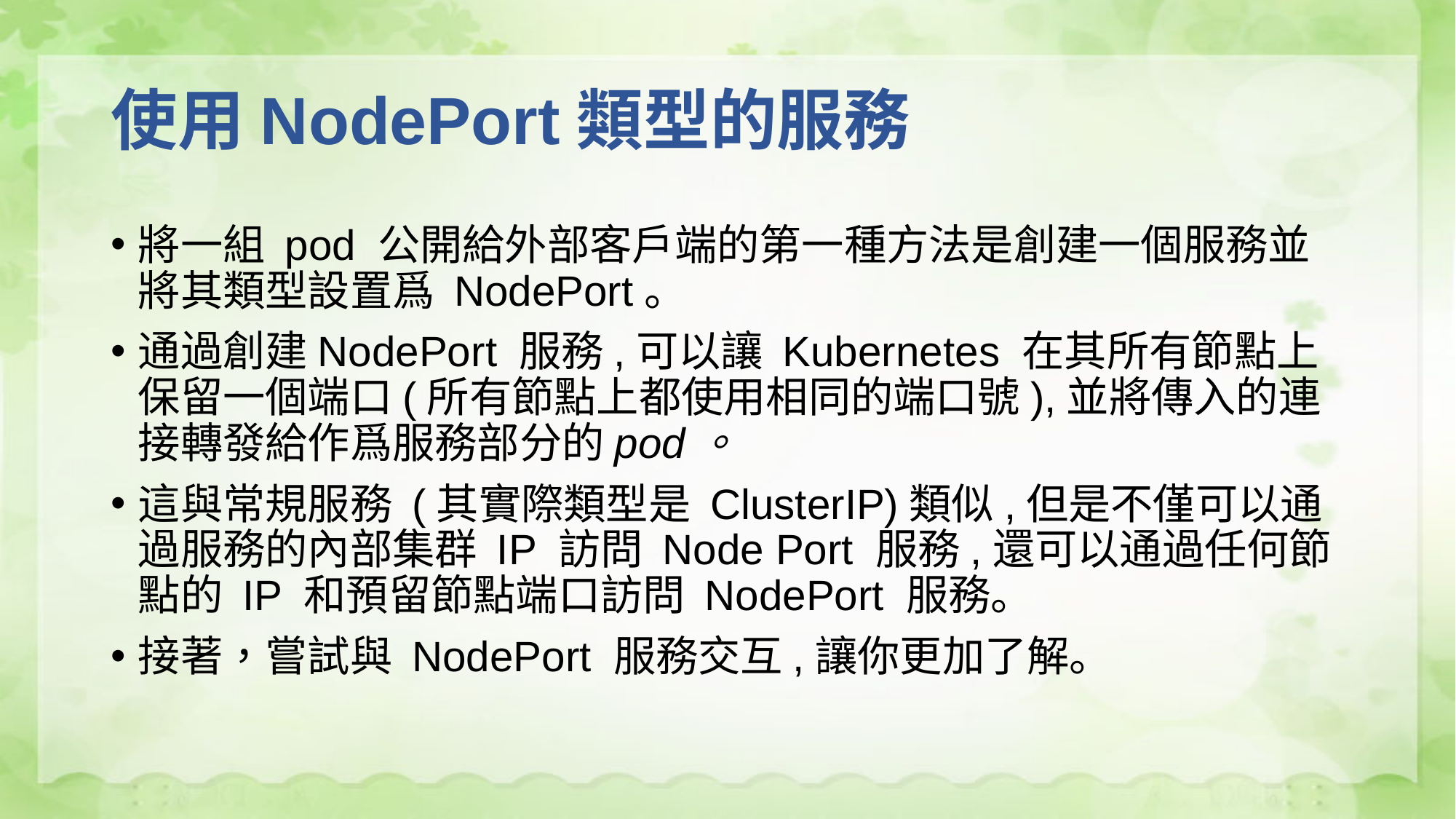

# 使用NodePort類型的服務
將一組 pod 公開給外部客戶端的第一種方法是創建一個服務並將其類型設置爲 NodePort。
通過創建NodePort 服務,可以讓 Kubernetes 在其所有節點上保留一個端口(所有節點上都使用相同的端口號),並將傳入的連接轉發給作爲服務部分的pod。
這與常規服務 (其實際類型是 ClusterIP)類似,但是不僅可以通過服務的內部集群 IP 訪問 Node Port 服務,還可以通過任何節點的 IP 和預留節點端口訪問 NodePort 服務。
接著，嘗試與 NodePort 服務交互,讓你更加了解。